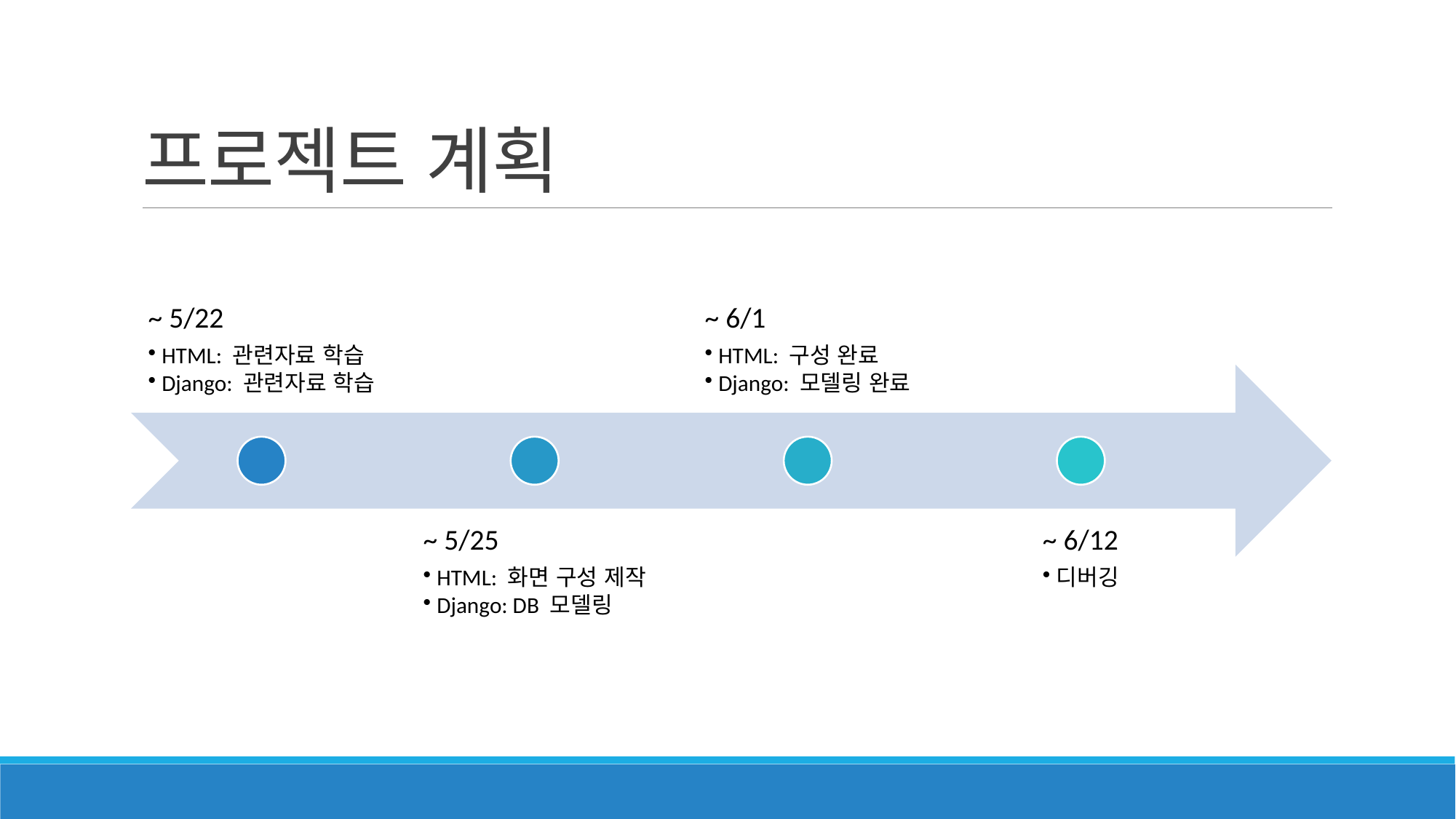

# 프로젝트 계획
~ 5/22
HTML: 관련자료 학습
Django: 관련자료 학습
~ 5/25
HTML: 화면 구성 제작
Django: DB 모델링
~ 6/1
HTML: 구성 완료
Django: 모델링 완료
~ 6/12
디버깅